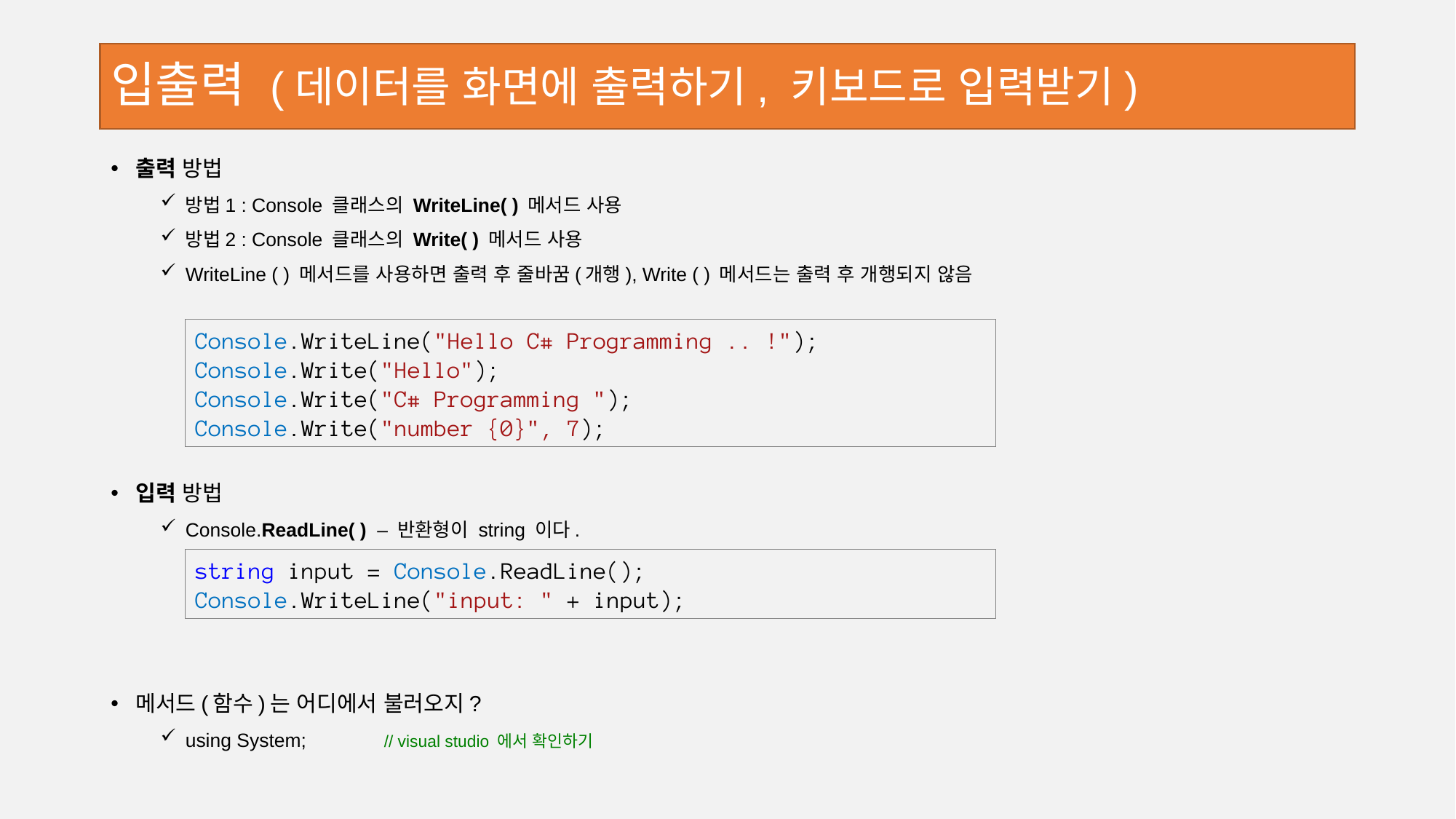

# 입출력 (데이터를 화면에 출력하기, 키보드로 입력받기)
출력 방법
방법1 : Console 클래스의 WriteLine( ) 메서드 사용
방법2 : Console 클래스의 Write( ) 메서드 사용
WriteLine ( ) 메서드를 사용하면 출력 후 줄바꿈(개행), Write ( ) 메서드는 출력 후 개행되지 않음

입력 방법
Console.ReadLine( )  – 반환형이 string 이다.

메서드(함수)는 어디에서 불러오지?
using System;    	// visual studio 에서 확인하기

Console.WriteLine("Hello C# Programming .. !");
Console.Write("Hello");
Console.Write("C# Programming ");
Console.Write("number {0}", 7);
string input = Console.ReadLine();
Console.WriteLine("input: " + input);